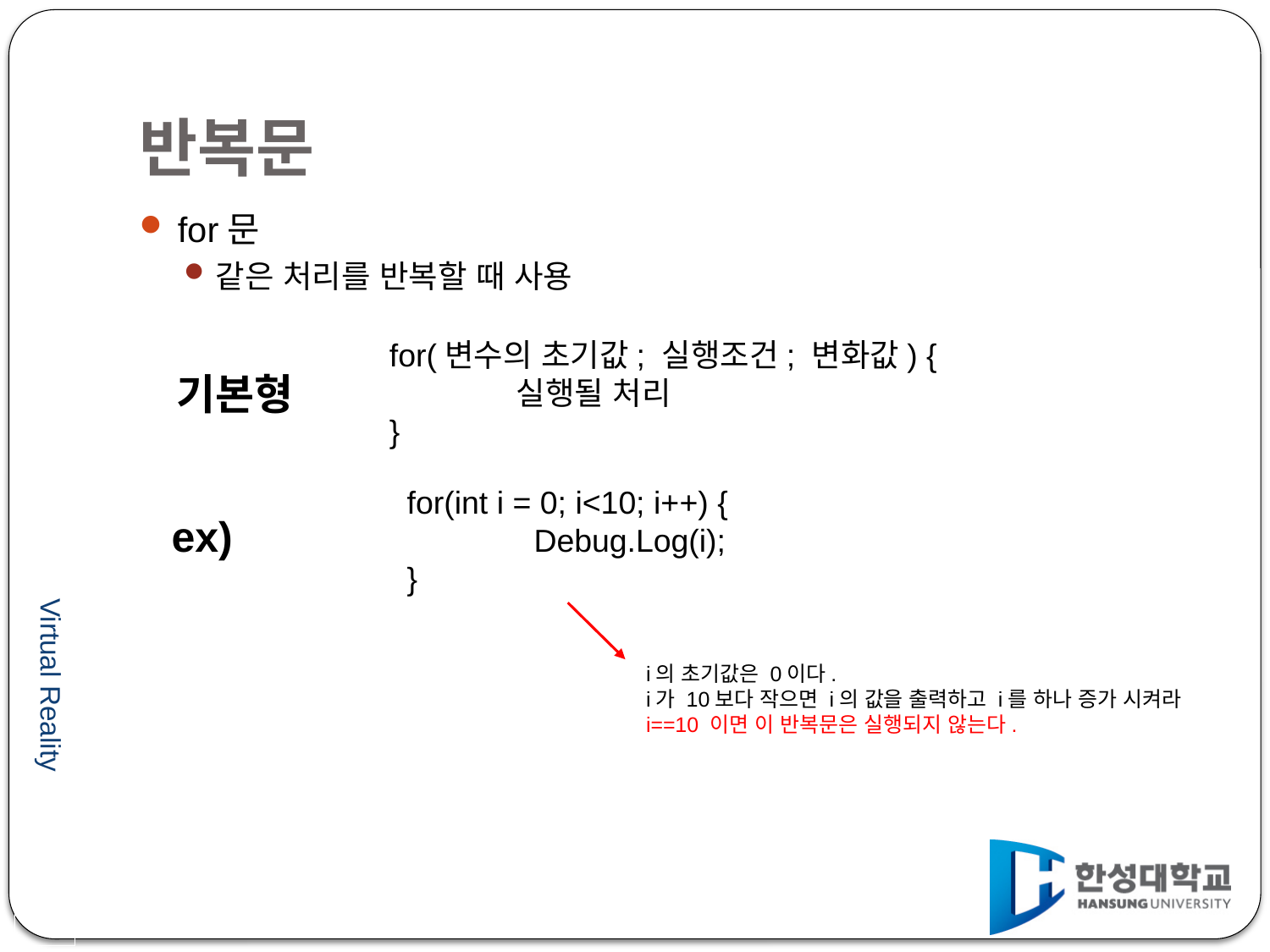

# 반복문
for문
같은 처리를 반복할 때 사용
for(변수의 초기값; 실행조건; 변화값) {
	실행될 처리
}
기본형
for(int i = 0; i<10; i++) {
	Debug.Log(i);
}
ex)
i의 초기값은 0이다.
i가 10보다 작으면 i의 값을 출력하고 i를 하나 증가 시켜라
i==10 이면 이 반복문은 실행되지 않는다.